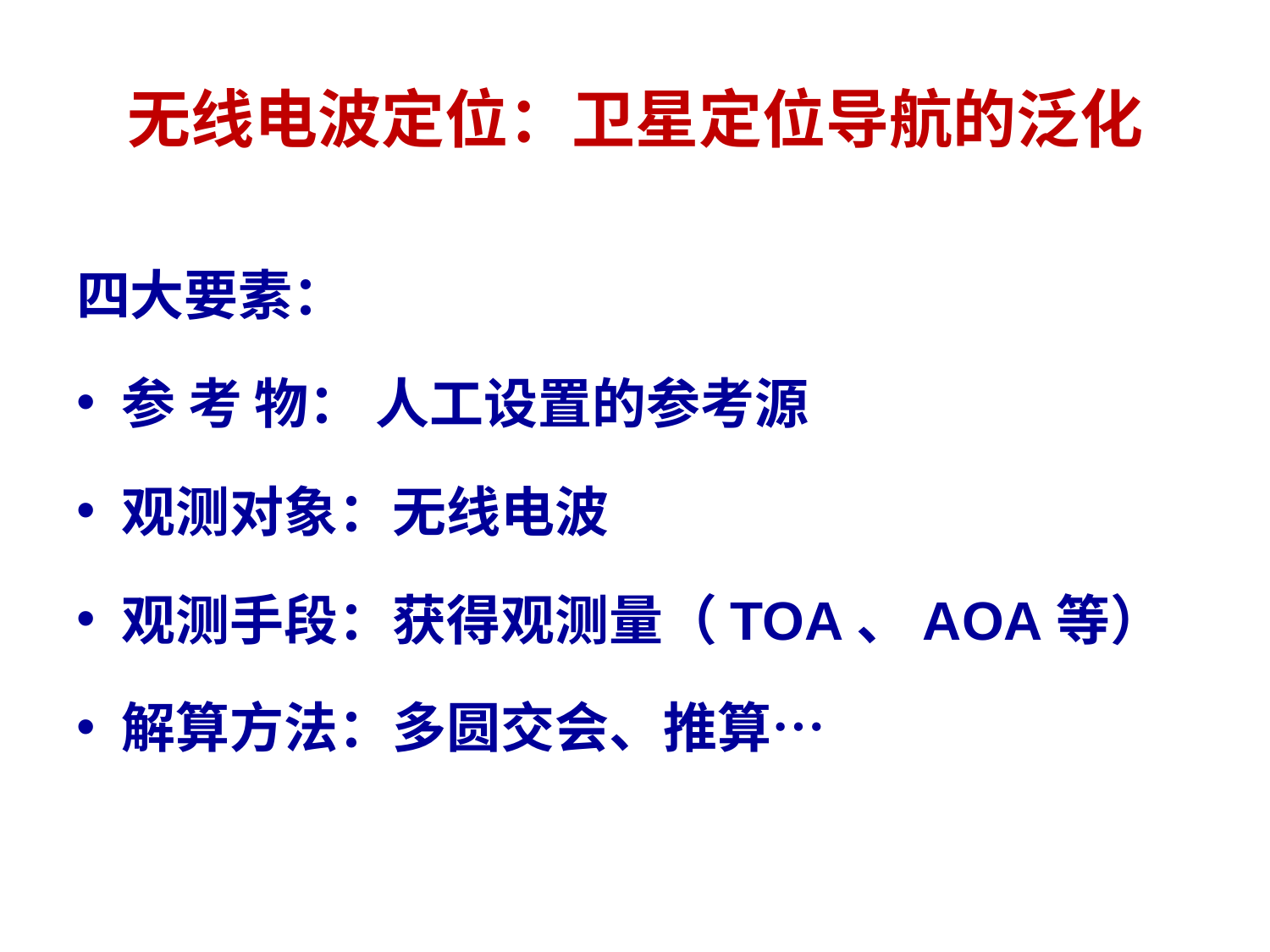

# 无线电波定位：卫星定位导航的泛化
四大要素：
参 考 物： 人工设置的参考源
观测对象：无线电波
观测手段：获得观测量（TOA、AOA等）
解算方法：多圆交会、推算…